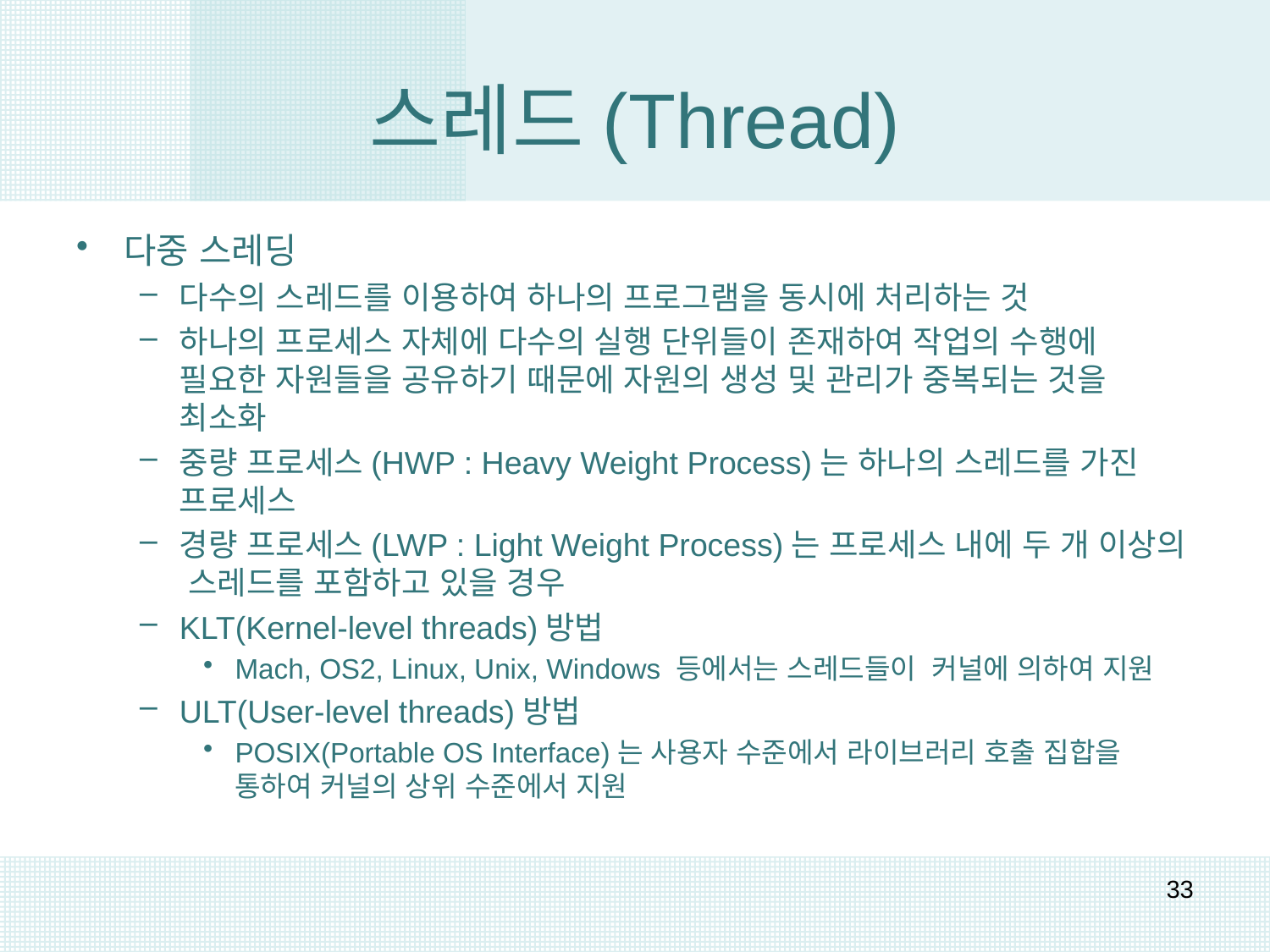

# 스레드(Thread)
다중 스레딩
다수의 스레드를 이용하여 하나의 프로그램을 동시에 처리하는 것
하나의 프로세스 자체에 다수의 실행 단위들이 존재하여 작업의 수행에 필요한 자원들을 공유하기 때문에 자원의 생성 및 관리가 중복되는 것을 최소화
중량 프로세스(HWP : Heavy Weight Process)는 하나의 스레드를 가진 프로세스
경량 프로세스(LWP : Light Weight Process)는 프로세스 내에 두 개 이상의  스레드를 포함하고 있을 경우
KLT(Kernel-level threads)방법
Mach, OS2, Linux, Unix, Windows 등에서는 스레드들이  커널에 의하여 지원
ULT(User-level threads)방법
POSIX(Portable OS Interface)는 사용자 수준에서 라이브러리 호출 집합을 통하여 커널의 상위 수준에서 지원

33